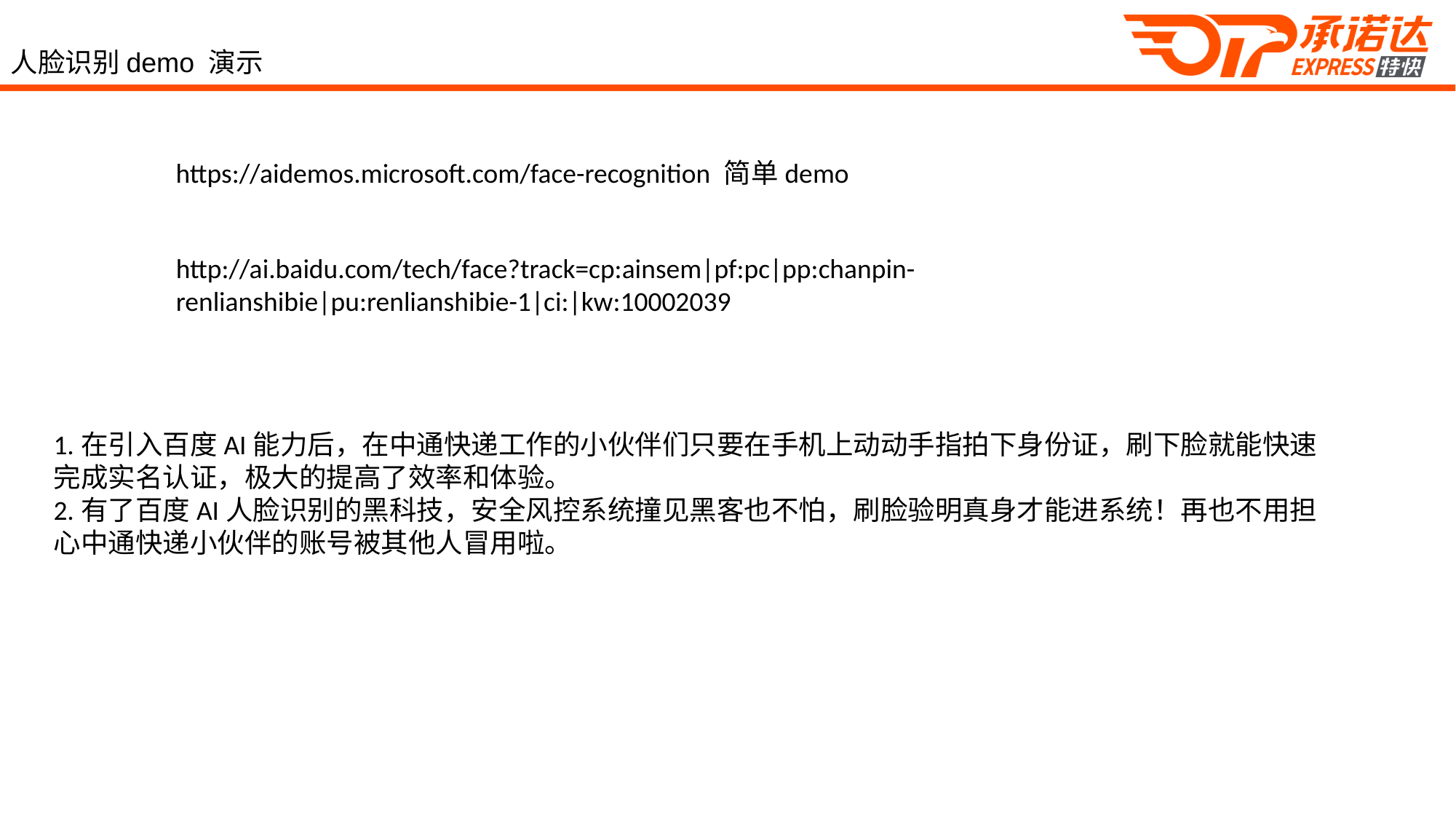

# 人脸识别demo 演示
https://aidemos.microsoft.com/face-recognition 简单demo
http://ai.baidu.com/tech/face?track=cp:ainsem|pf:pc|pp:chanpin-renlianshibie|pu:renlianshibie-1|ci:|kw:10002039
1.在引入百度AI能力后，在中通快递工作的小伙伴们只要在手机上动动手指拍下身份证，刷下脸就能快速完成实名认证，极大的提高了效率和体验。
2.有了百度AI人脸识别的黑科技，安全风控系统撞见黑客也不怕，刷脸验明真身才能进系统！再也不用担心中通快递小伙伴的账号被其他人冒用啦。